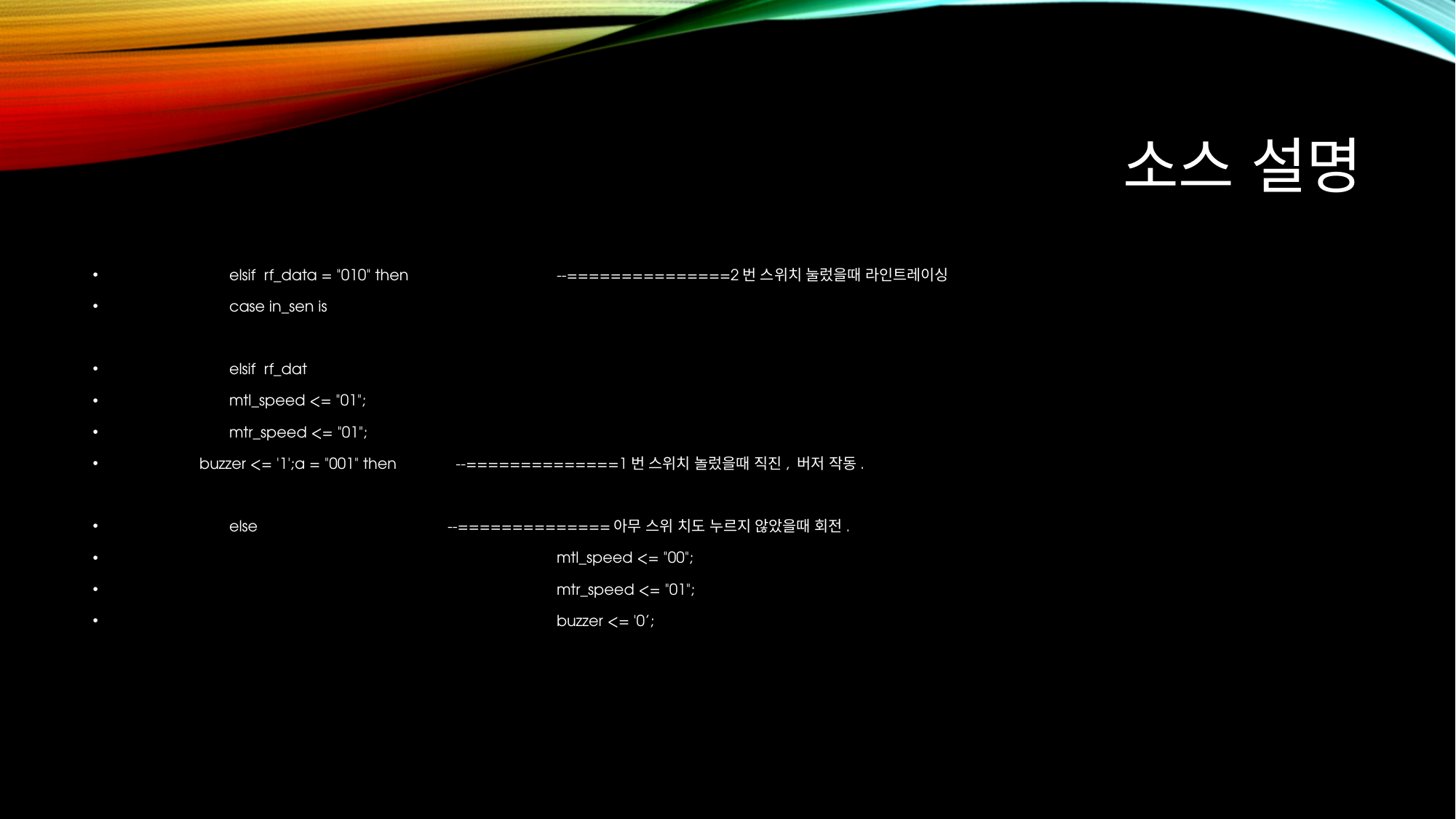

# 소스 설명
	elsif  rf_data = "010" then		--===============2번 스위치 눌렀을때 라인트레이싱
	case in_sen is

	elsif  rf_dat
	mtl_speed <= "01";
	mtr_speed <= "01";
                   buzzer <= '1';a = "001" then	  --==============1번 스위치 놀렀을때 직진, 버저 작동.

	else 		--==============아무 스위 치도 누르지 않았을때 회전.
				mtl_speed <= "00";
				mtr_speed <= "01";
				buzzer <= '0’;